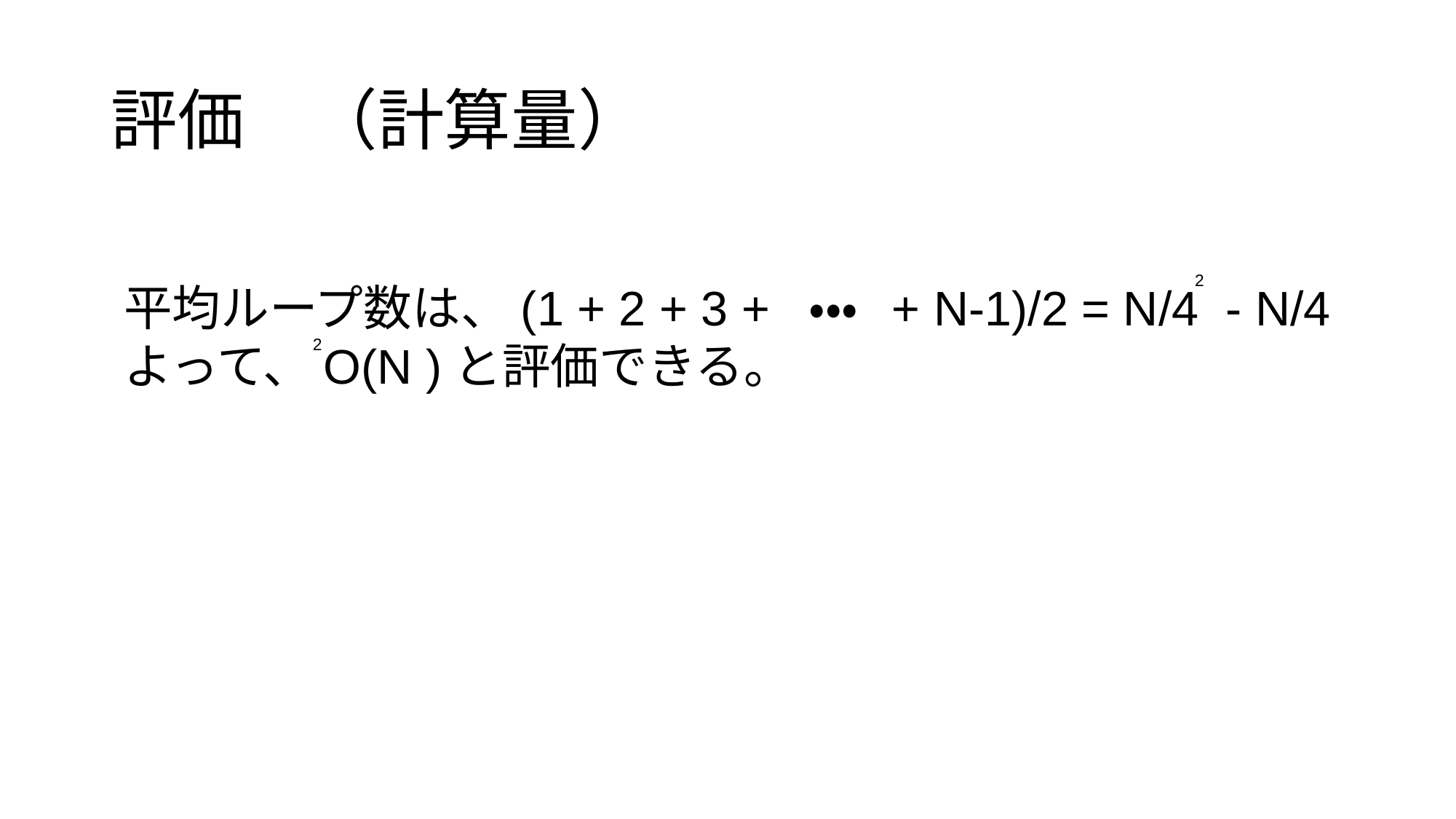

# 評価　（計算量）
2
平均ループ数は、(1 + 2 + 3 +  ・・・  + N-1)/2 = N/4  - N/4
よって、O(N )と評価できる。
2